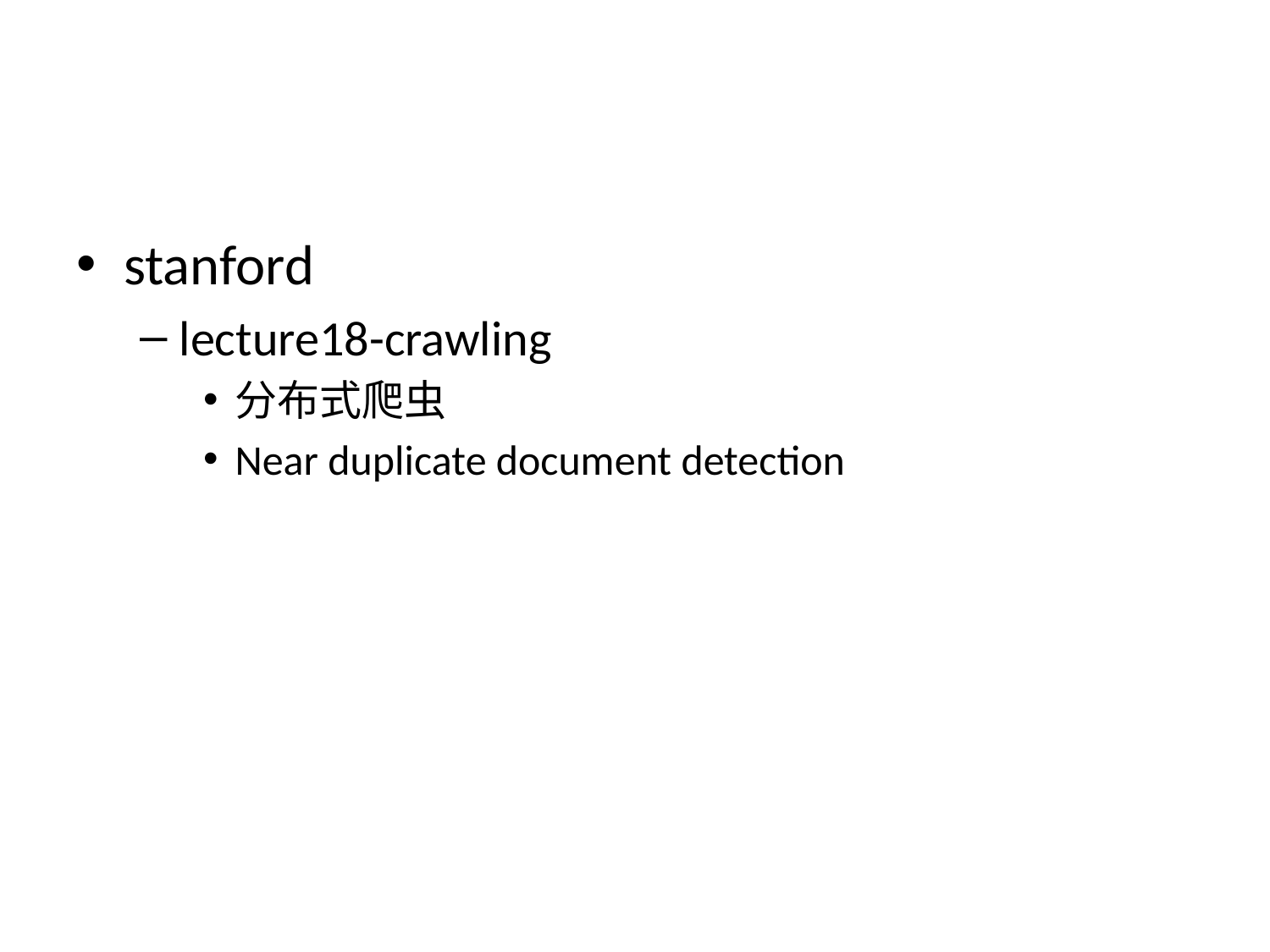

#
stanford
lecture18-crawling
分布式爬虫
Near duplicate document detection